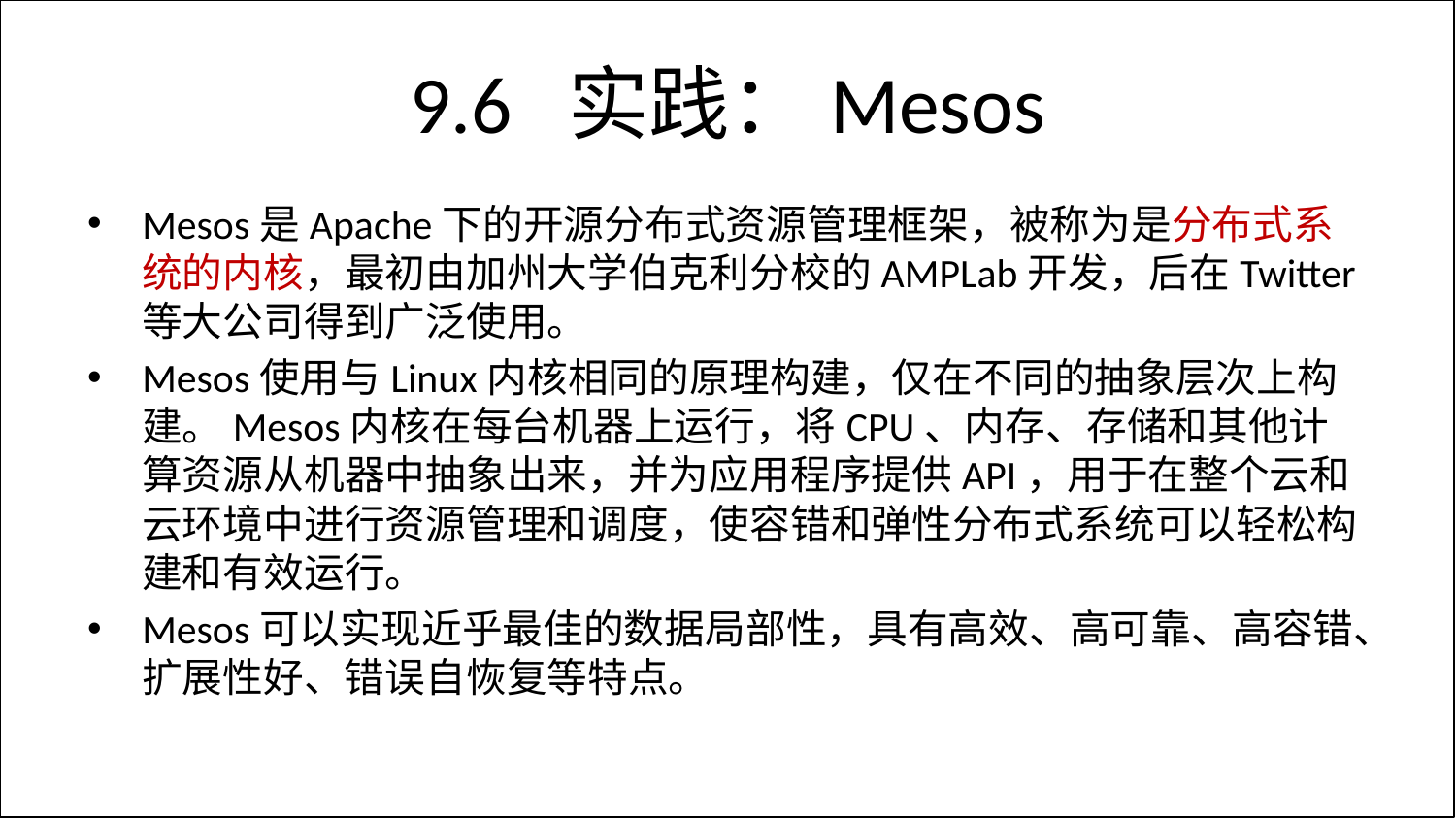

# 9.6  实践：Mesos
Mesos是Apache下的开源分布式资源管理框架，被称为是分布式系统的内核，最初由加州大学伯克利分校的AMPLab开发，后在Twitter等大公司得到广泛使用。
Mesos使用与Linux内核相同的原理构建，仅在不同的抽象层次上构建。Mesos内核在每台机器上运行，将CPU、内存、存储和其他计算资源从机器中抽象出来，并为应用程序提供API，用于在整个云和云环境中进行资源管理和调度，使容错和弹性分布式系统可以轻松构建和有效运行。
Mesos可以实现近乎最佳的数据局部性，具有高效、高可靠、高容错、扩展性好、错误自恢复等特点。